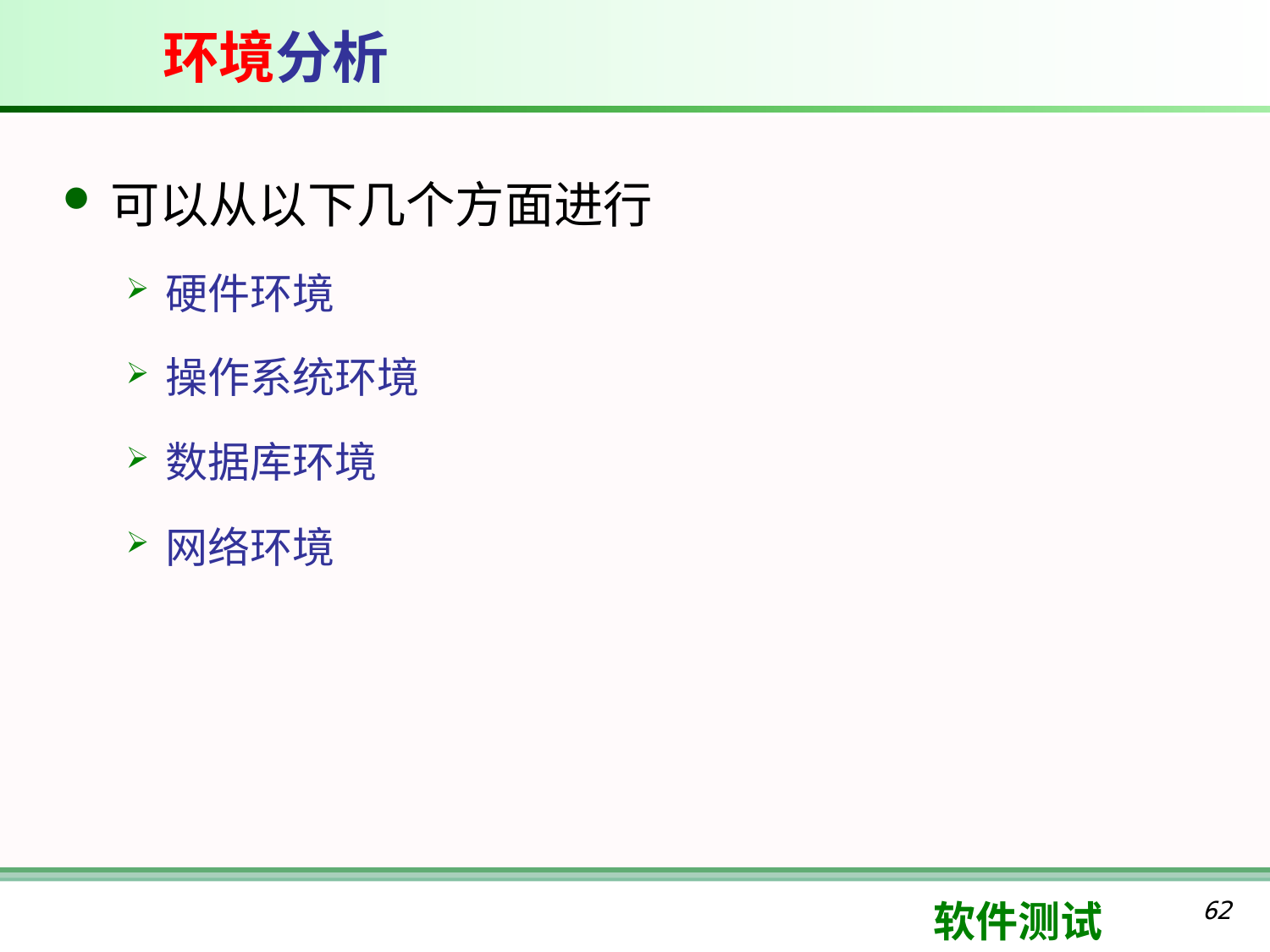

环境分析
可以从以下几个方面进行
硬件环境
操作系统环境
数据库环境
网络环境

62